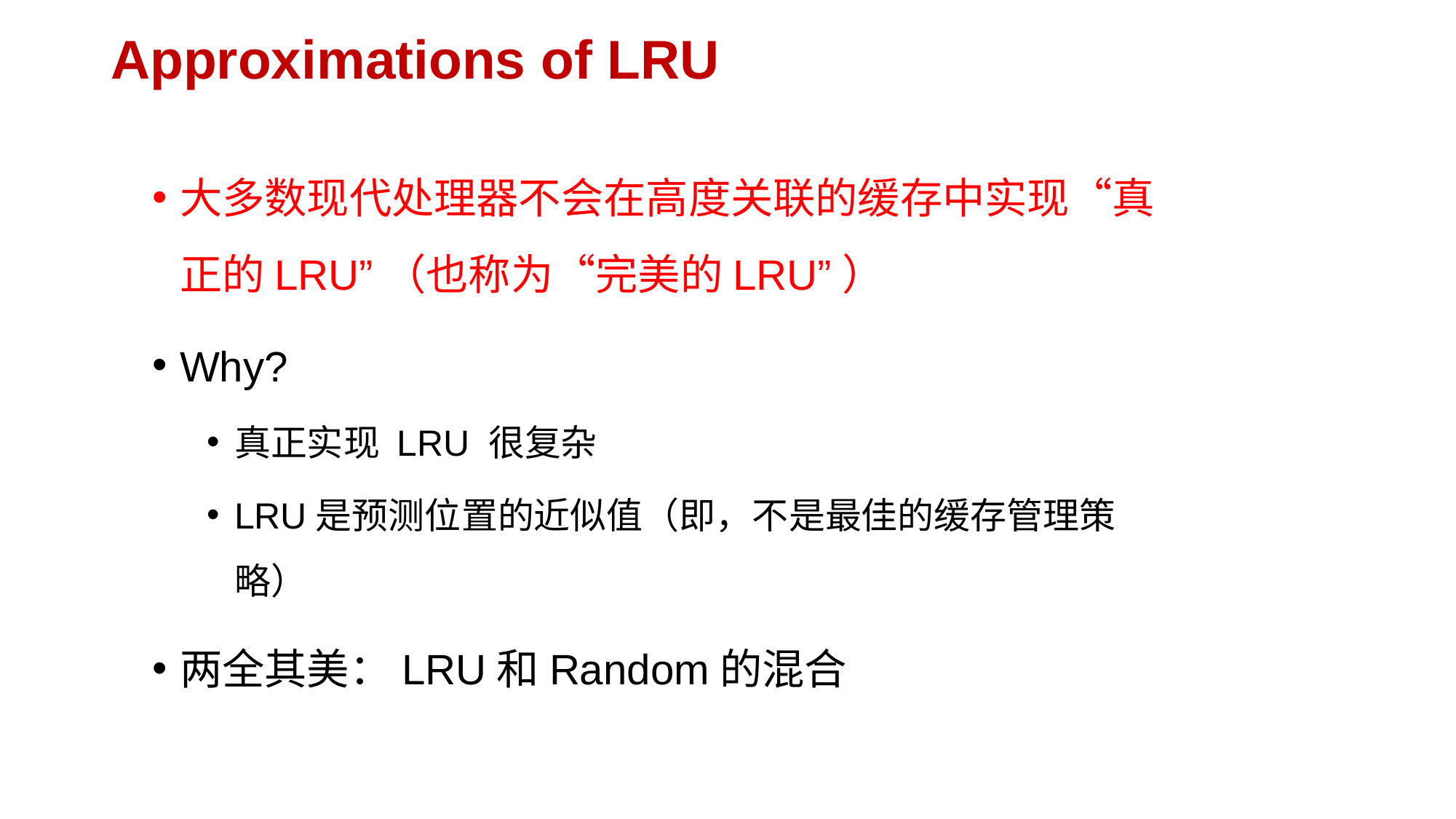

# Approximations of LRU
大多数现代处理器不会在高度关联的缓存中实现“真正的LRU”（也称为“完美的LRU”）
Why?
真正实现 LRU 很复杂
LRU是预测位置的近似值（即，不是最佳的缓存管理策略）
两全其美：LRU和Random的混合